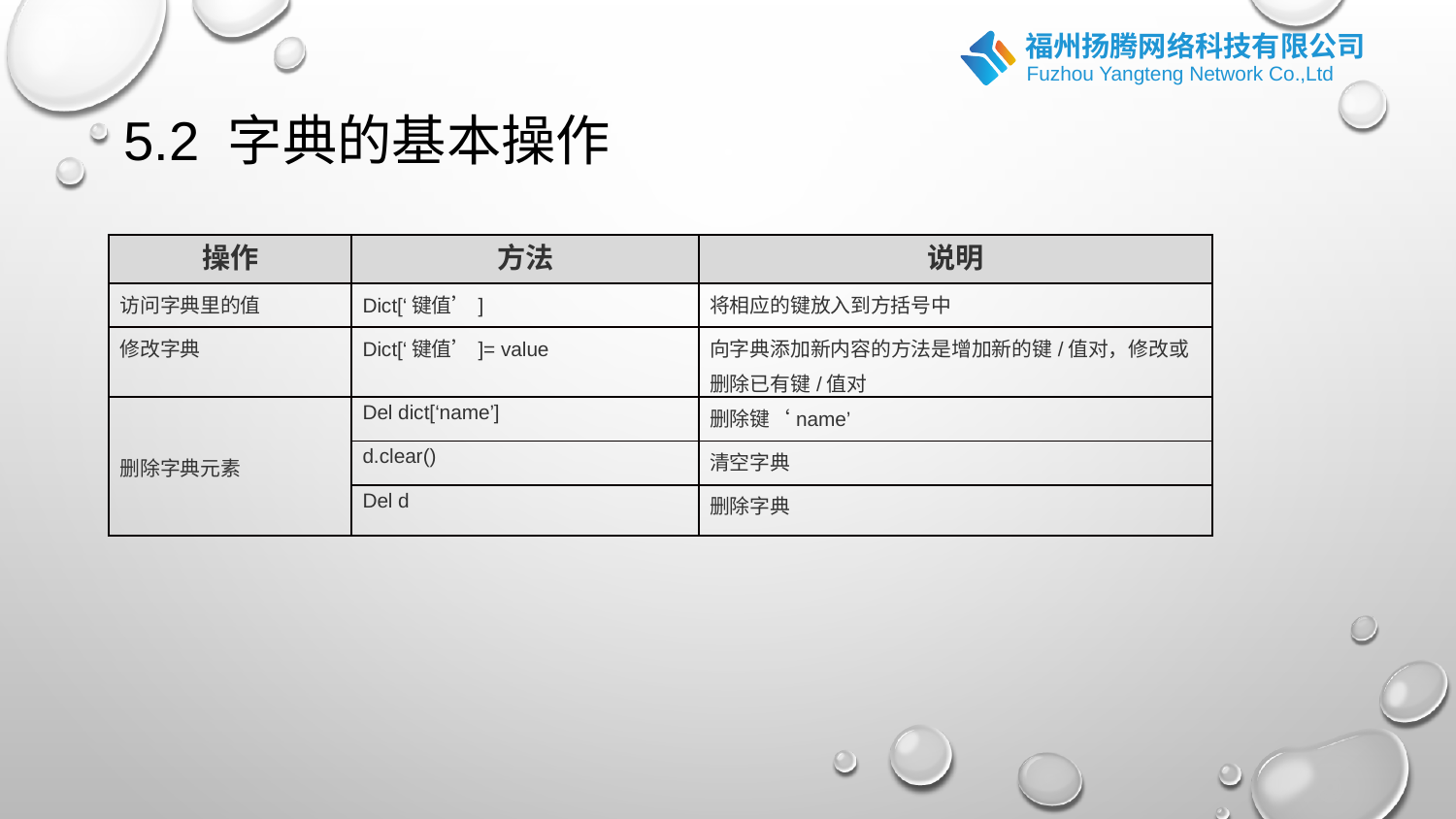

# 5.2 字典的基本操作
| 操作 | 方法 | 说明 |
| --- | --- | --- |
| 访问字典里的值 | Dict[‘键值’] | 将相应的键放入到方括号中 |
| 修改字典 | Dict[‘键值’]= value | 向字典添加新内容的方法是增加新的键/值对，修改或删除已有键/值对 |
| 删除字典元素 | Del dict[‘name’] | 删除键‘name’ |
|  | d.clear() | 清空字典 |
|  | Del d | 删除字典 |